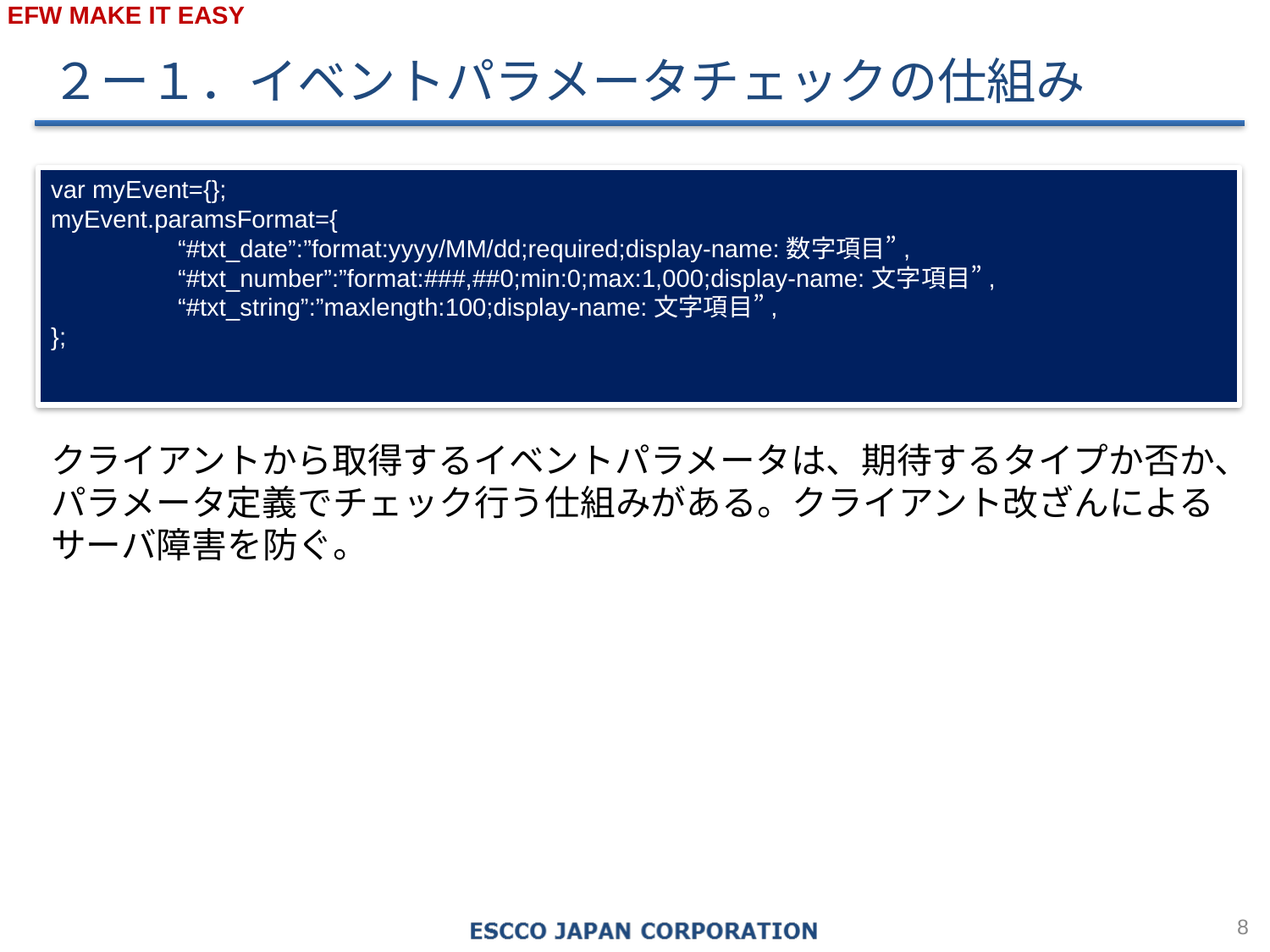

２ー１．イベントパラメータチェックの仕組み
var myEvent={};
myEvent.paramsFormat={
	“#txt_date”:”format:yyyy/MM/dd;required;display-name:数字項目”,
	“#txt_number”:”format:###,##0;min:0;max:1,000;display-name:文字項目”,
	“#txt_string”:”maxlength:100;display-name:文字項目”,
};
クライアントから取得するイベントパラメータは、期待するタイプか否か、パラメータ定義でチェック行う仕組みがある。クライアント改ざんによるサーバ障害を防ぐ。

8